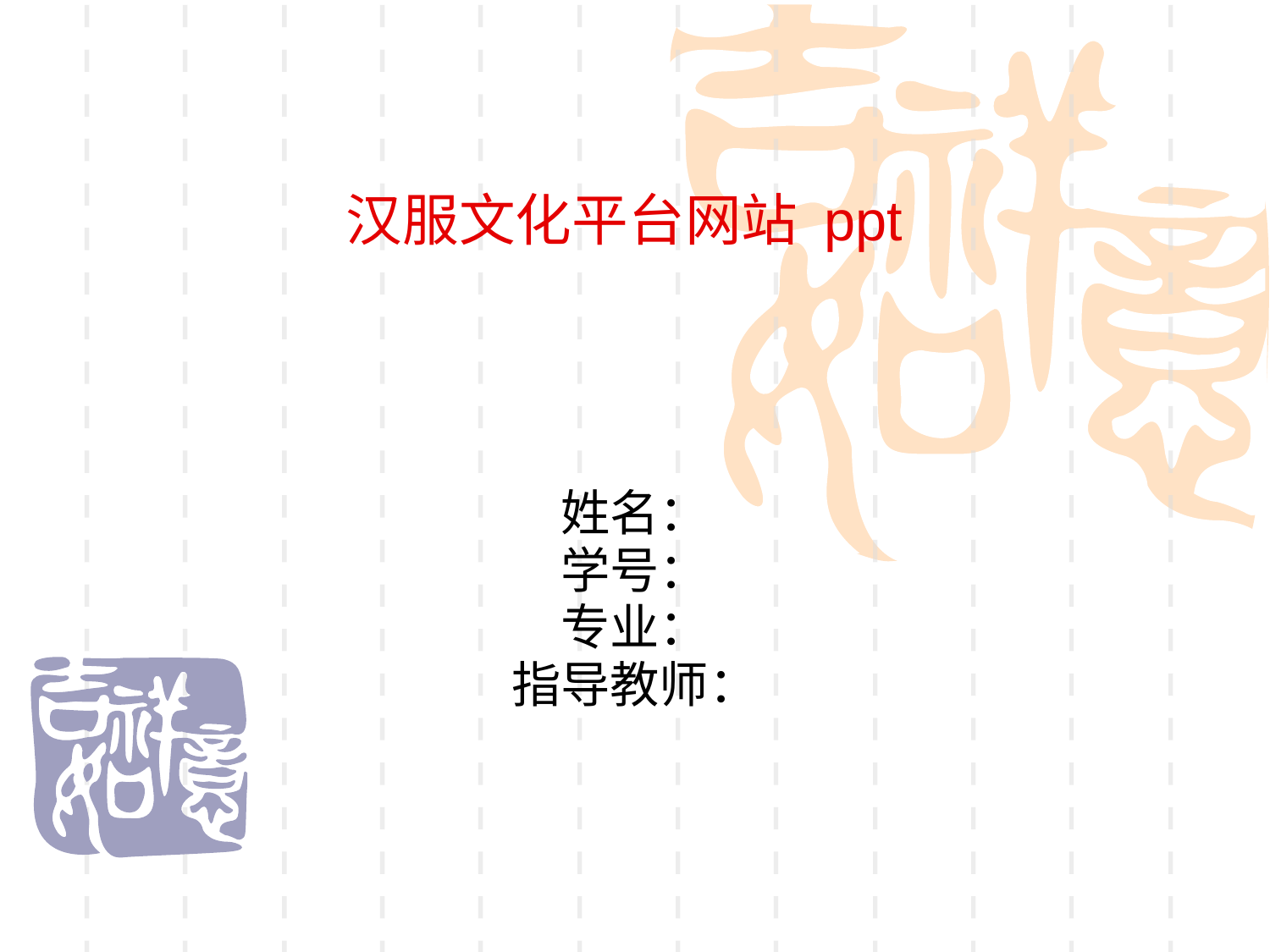

# 汉服文化平台网站 ppt
姓名：
学号：
专业：
指导教师：